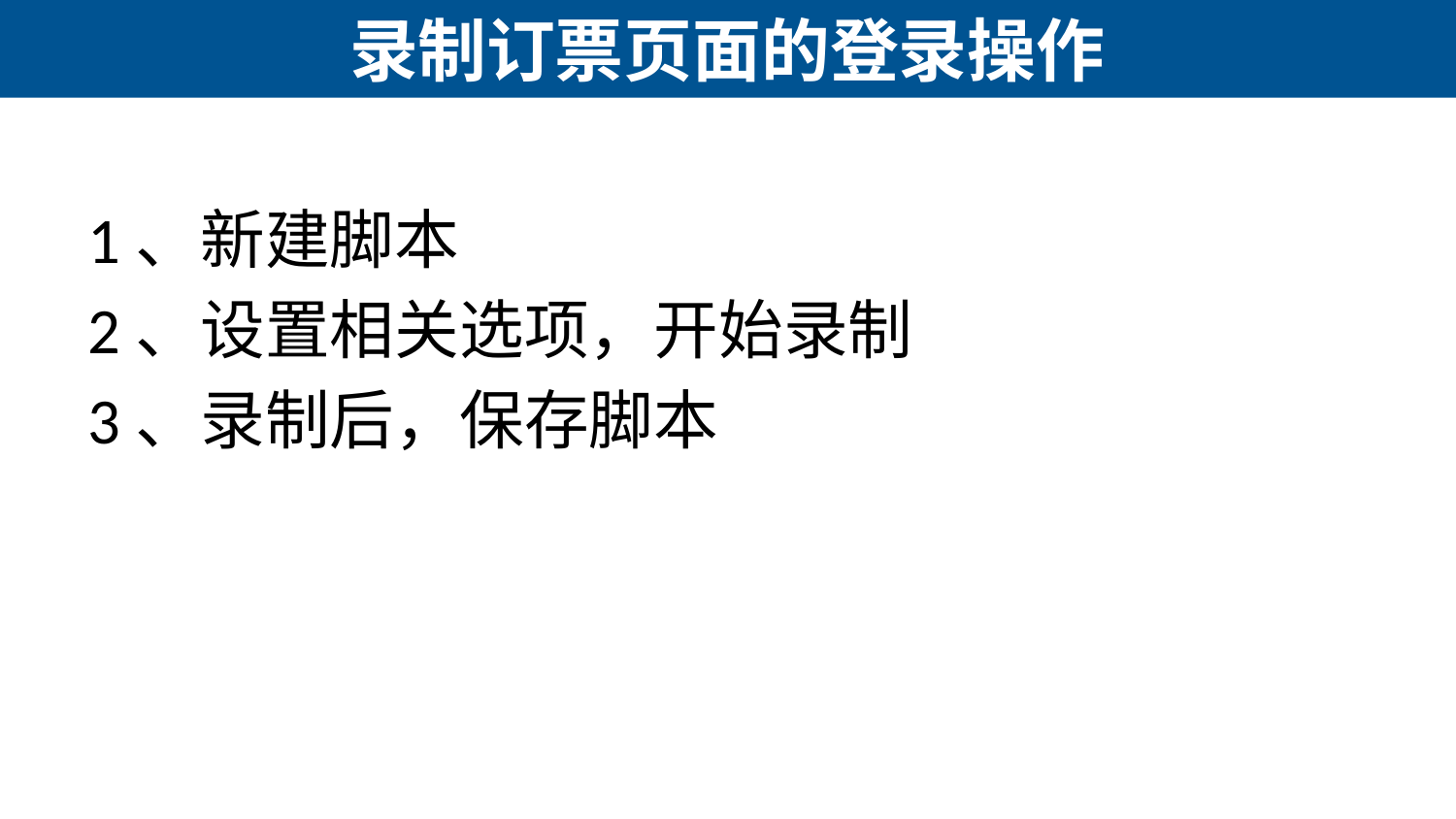

# 录制订票页面的登录操作
1、新建脚本
2、设置相关选项，开始录制
3、录制后，保存脚本